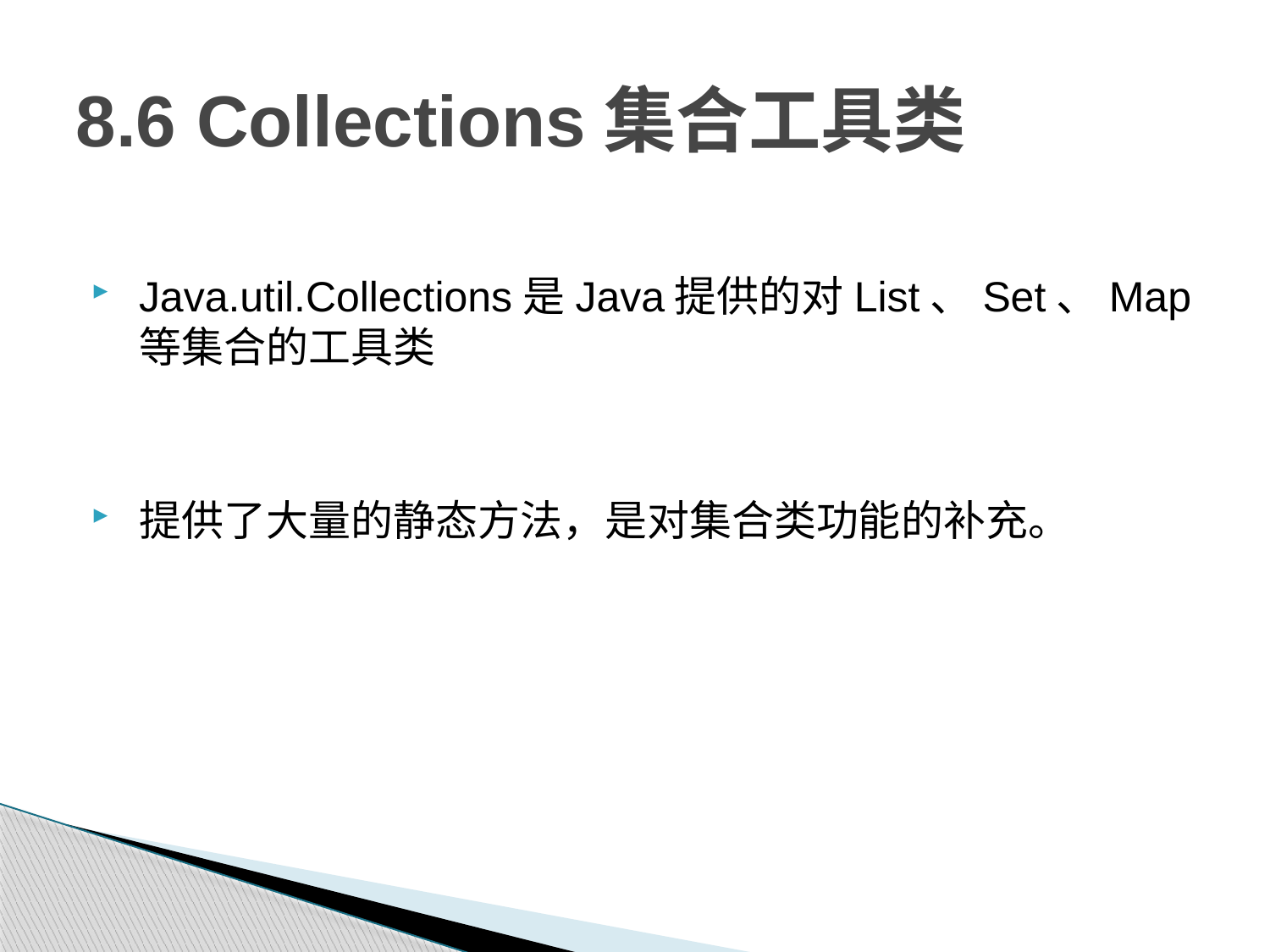

# 8.6 Collections集合工具类

Java.util.Collections是Java提供的对List、Set、Map等集合的工具类

提供了大量的静态方法，是对集合类功能的补充。